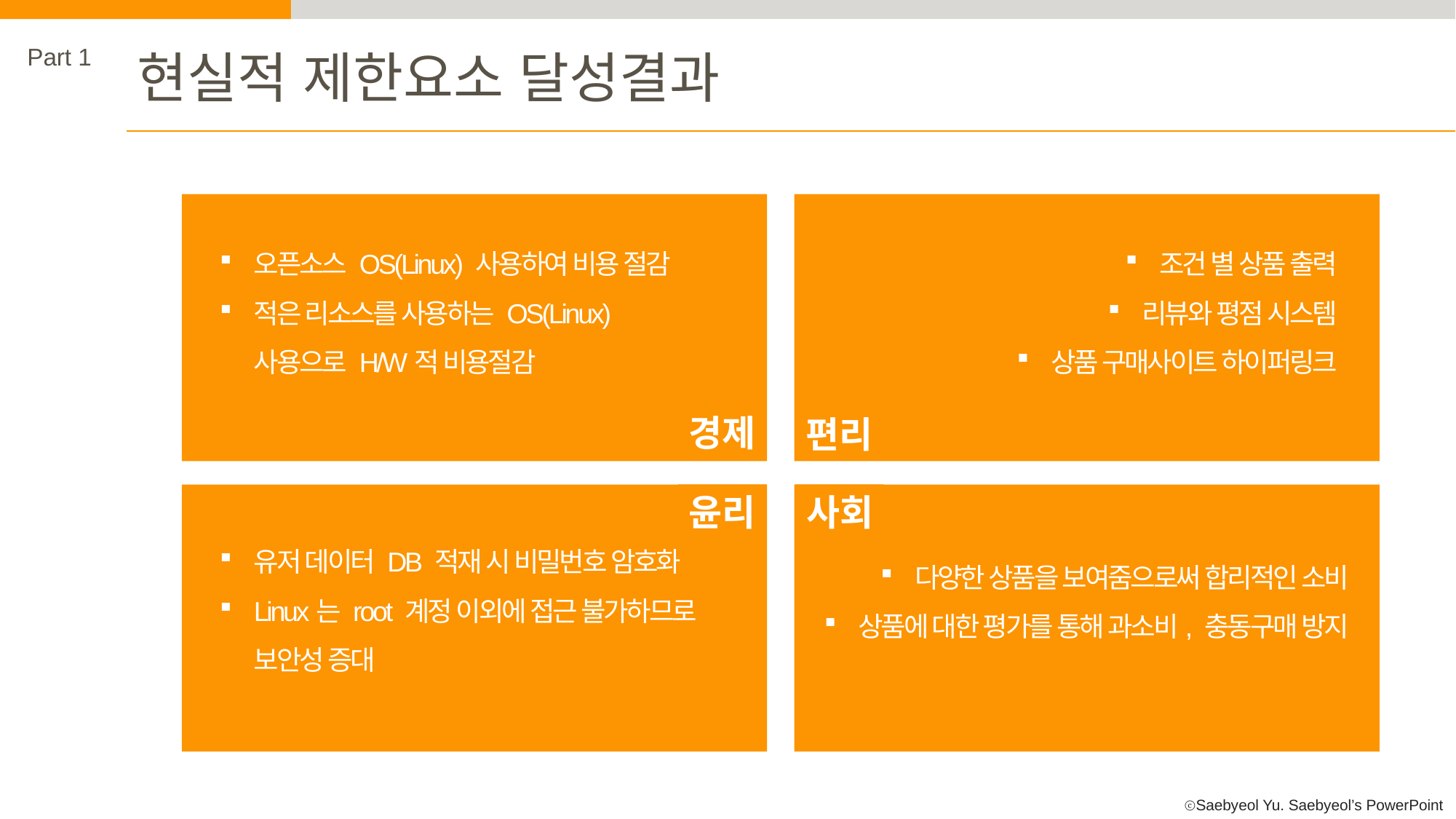

Part 1
현실적 제한요소 달성결과

오픈소스 OS(Linux) 사용하여 비용 절감
적은 리소스를 사용하는 OS(Linux)사용으로 H/W적 비용절감

조건 별 상품 출력
리뷰와 평점 시스템
상품 구매사이트 하이퍼링크

경제

편리
윤리

사회

유저 데이터 DB 적재 시 비밀번호 암호화
Linux는 root 계정 이외에 접근 불가하므로 보안성 증대

다양한 상품을 보여줌으로써 합리적인 소비
상품에 대한 평가를 통해 과소비, 충동구매 방지